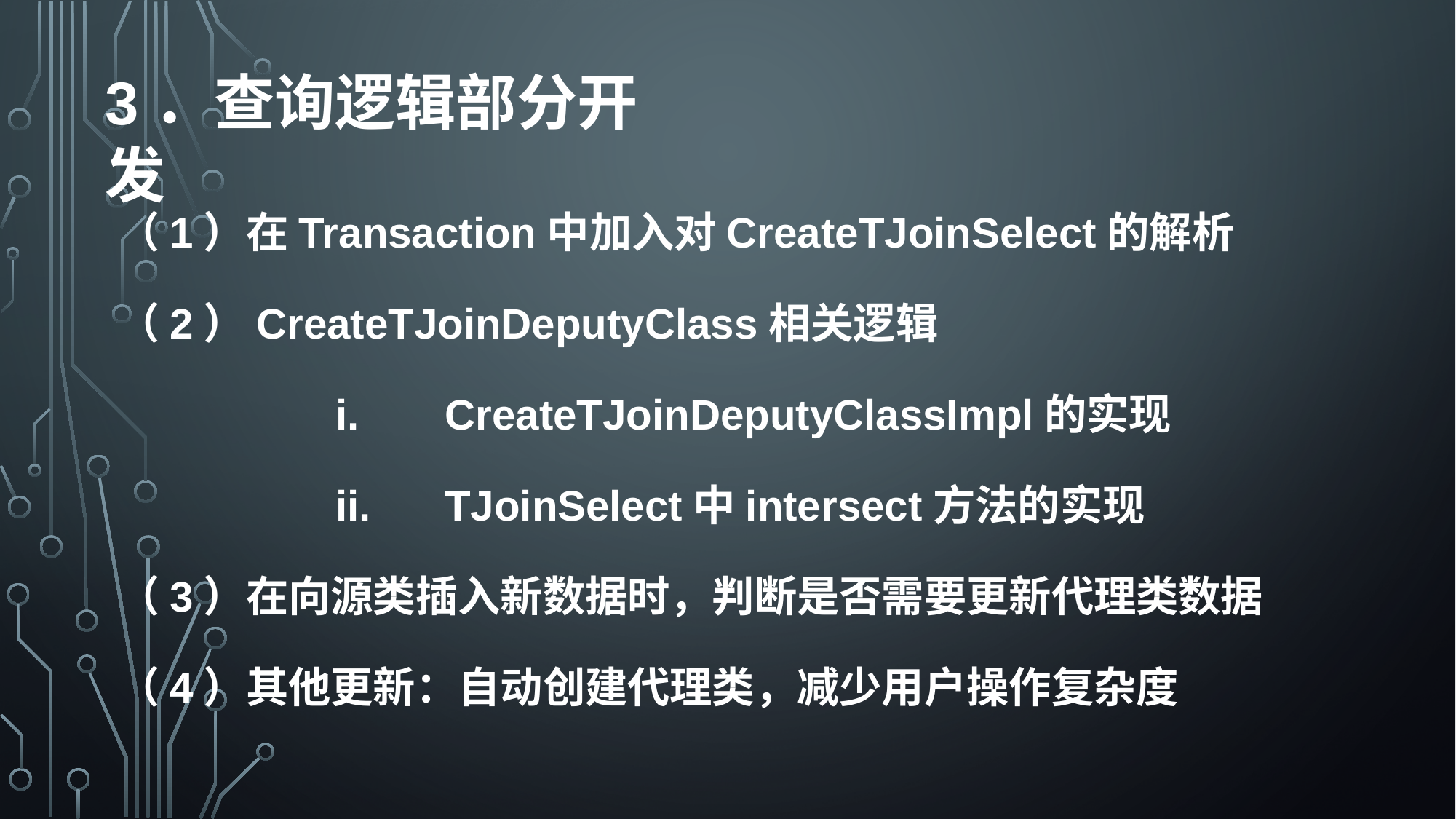

3．查询逻辑部分开发
（1）在Transaction中加入对CreateTJoinSelect的解析
（2）CreateTJoinDeputyClass相关逻辑
		i.	CreateTJoinDeputyClassImpl的实现
		ii.	TJoinSelect中intersect方法的实现
（3）在向源类插入新数据时，判断是否需要更新代理类数据
（4）其他更新：自动创建代理类，减少用户操作复杂度